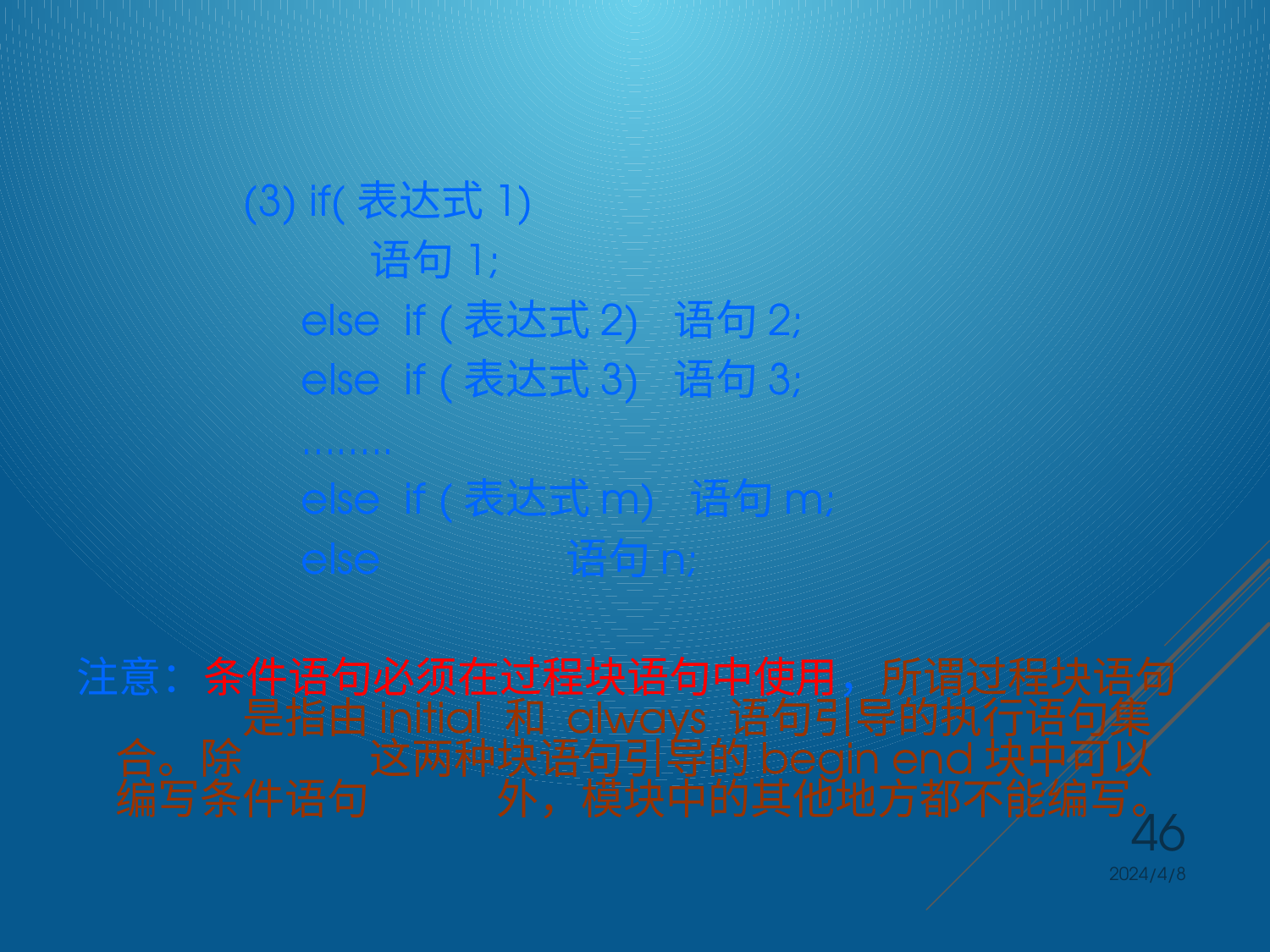

(3) if(表达式1)
         		语句1;
     	     else  if (表达式2)  语句2;
     	     else  if (表达式3)  语句3;
		     ........
		     else  if (表达式m)  语句m;
 		     else               语句n;

注意：条件语句必须在过程块语句中使用，所谓过程块语句	是指由initial 和 always 语句引导的执行语句集合。除	这两种块语句引导的begin end块中可以编写条件语句	外，模块中的其他地方都不能编写。
46
2024/4/8